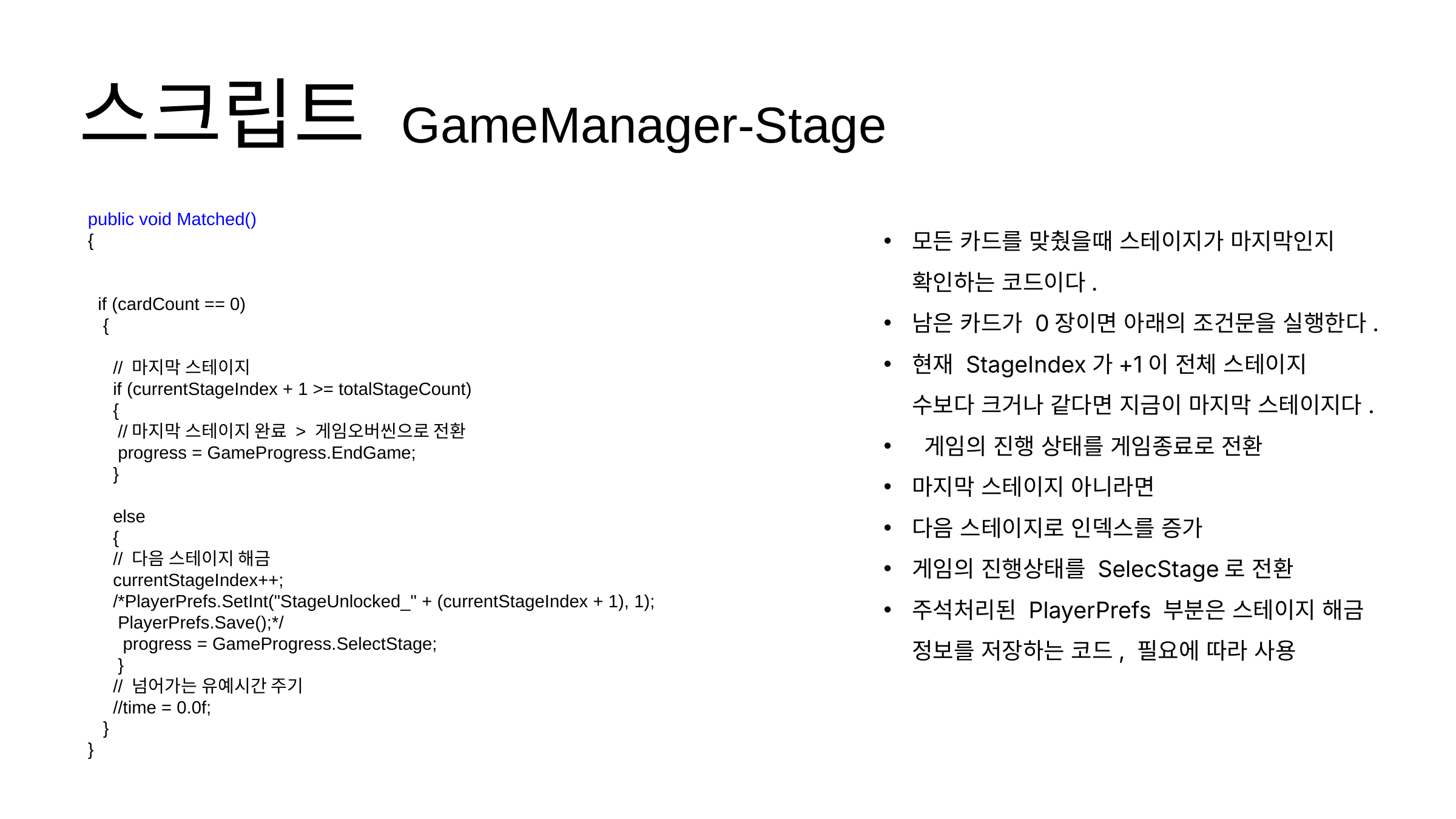

스크립트 GameManager-Stage
public void Matched()
{

  if (cardCount == 0)
   {

     // 마지막 스테이지
     if (currentStageIndex + 1 >= totalStageCount)
     {
      //마지막 스테이지 완료 > 게임오버씬으로 전환
      progress = GameProgress.EndGame;
     }

     else
     {
     // 다음 스테이지 해금
     currentStageIndex++;
     /*PlayerPrefs.SetInt("StageUnlocked_" + (currentStageIndex + 1), 1);
      PlayerPrefs.Save();*/
       progress = GameProgress.SelectStage;
      }
     // 넘어가는 유예시간 주기
     //time = 0.0f;
   }
}
모든 카드를 맞췄을때 스테이지가 마지막인지 확인하는 코드이다.
남은 카드가 0장이면 아래의 조건문을 실행한다.
현재 StageIndex가+1이 전체 스테이지 수보다 크거나 같다면 지금이 마지막 스테이지다.
 게임의 진행 상태를 게임종료로 전환
마지막 스테이지 아니라면
다음 스테이지로 인덱스를 증가
게임의 진행상태를 SelecStage로 전환
주석처리된 PlayerPrefs 부분은 스테이지 해금 정보를 저장하는 코드, 필요에 따라 사용